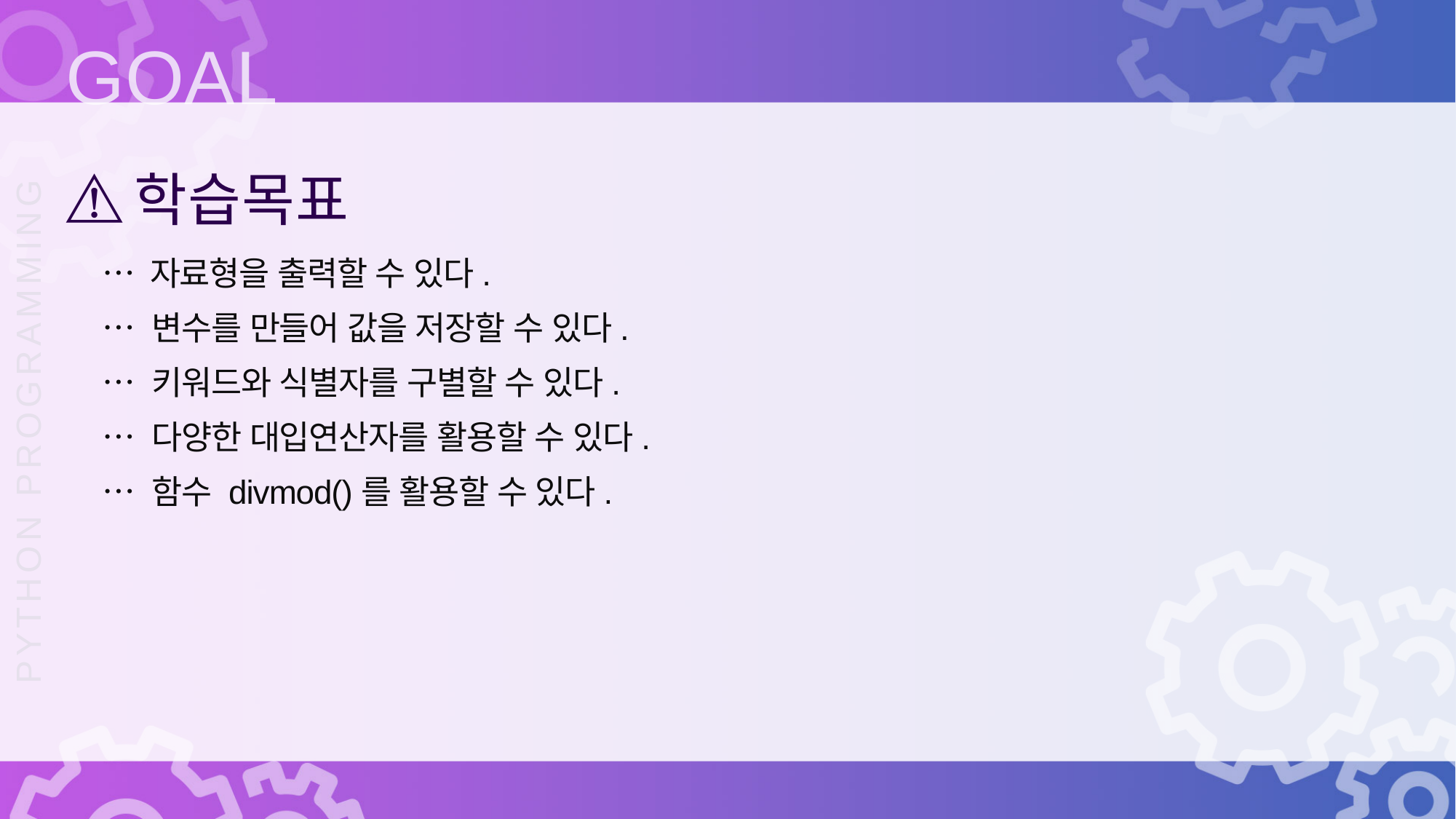

학습목표
… 자료형을 출력할 수 있다.
… 변수를 만들어 값을 저장할 수 있다.
… 키워드와 식별자를 구별할 수 있다.
… 다양한 대입연산자를 활용할 수 있다.
… 함수 divmod()를 활용할 수 있다.